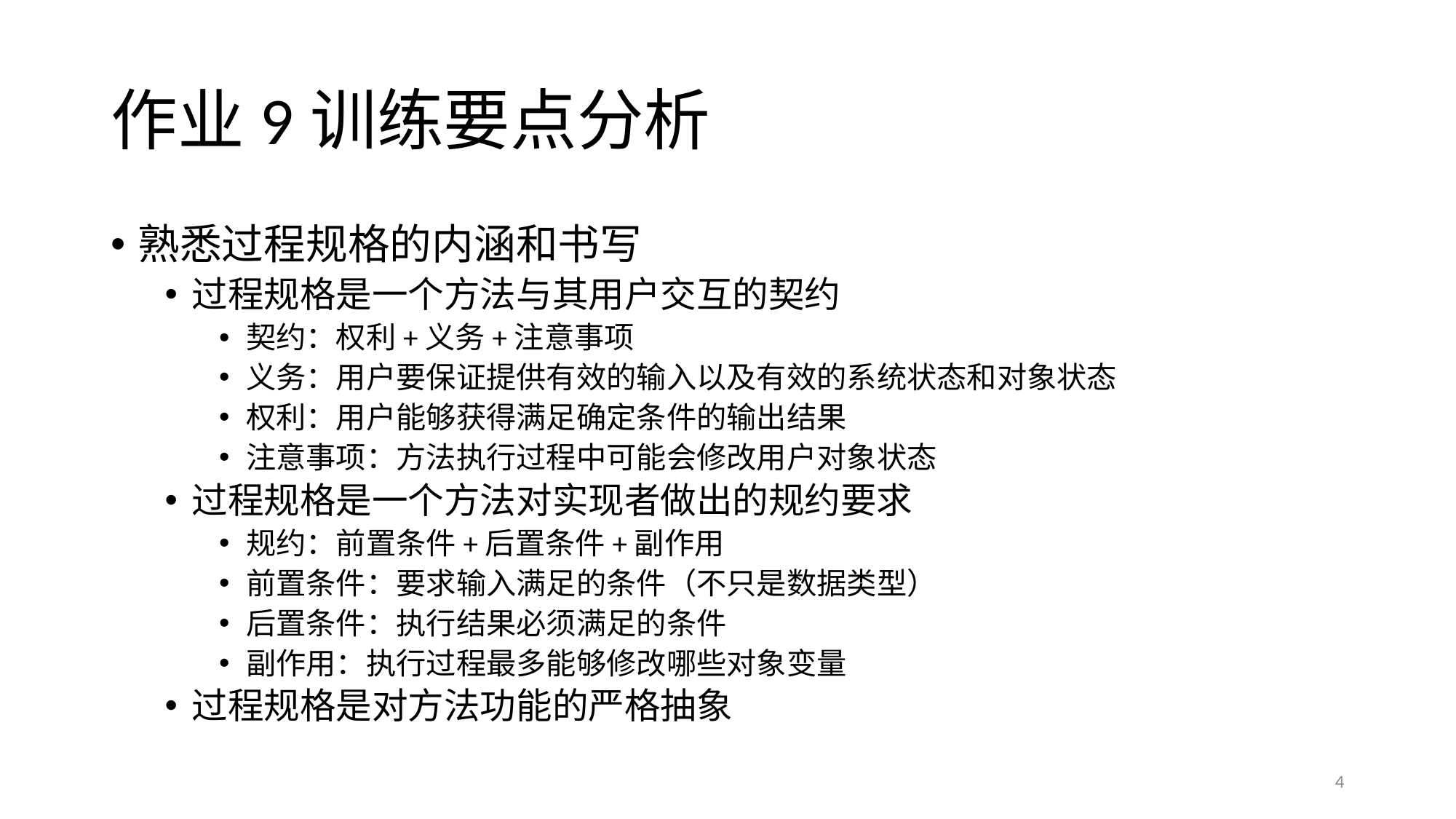

# 作业9训练要点分析
熟悉过程规格的内涵和书写
过程规格是一个方法与其用户交互的契约
契约：权利+义务+注意事项
义务：用户要保证提供有效的输入以及有效的系统状态和对象状态
权利：用户能够获得满足确定条件的输出结果
注意事项：方法执行过程中可能会修改用户对象状态
过程规格是一个方法对实现者做出的规约要求
规约：前置条件+后置条件+副作用
前置条件：要求输入满足的条件（不只是数据类型）
后置条件：执行结果必须满足的条件
副作用：执行过程最多能够修改哪些对象变量
过程规格是对方法功能的严格抽象
4